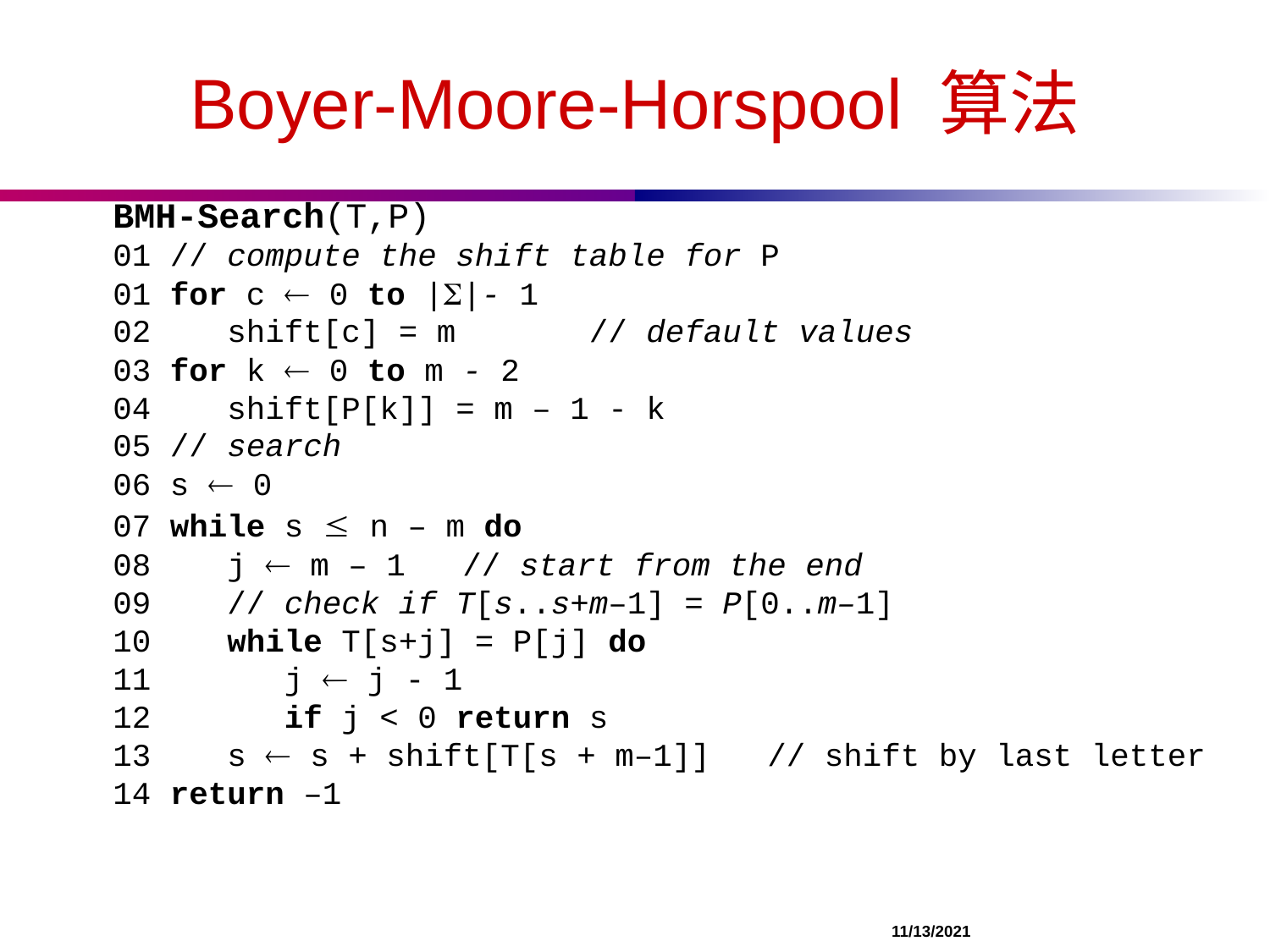

# Boyer-Moore-Horspool 算法
BMH-Search(T,P)
01 // compute the shift table for P
01 for c ← 0 to |Σ|- 1
02    shift[c] = m       // default values
03 for k ← 0 to m - 2
04    shift[P[k]] = m – 1 - k
05 // search
06 s ← 0
07 while s ≤ n – m do
08    j ← m – 1   // start from the end
09    // check if T[s..s+m–1] = P[0..m–1]
10    while T[s+j] = P[j] do
11       j ← j - 1
12       if j < 0 return s
13    s ← s + shift[T[s + m–1]]   // shift by last letter
14 return –1
		 				            11/13/2021